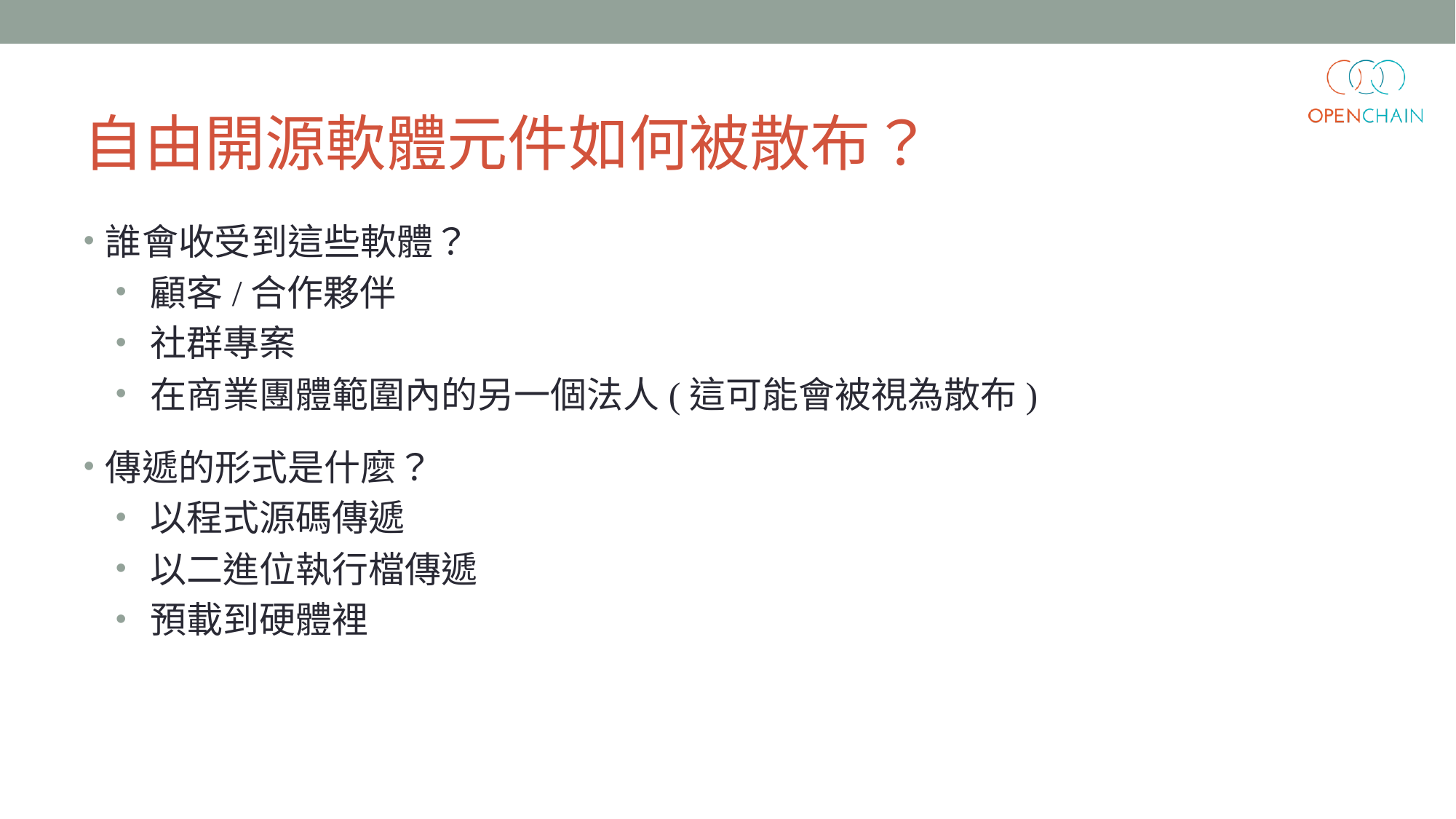

# 自由開源軟體元件如何被散布？
誰會收受到這些軟體？
顧客/合作夥伴
社群專案
在商業團體範圍內的另一個法人(這可能會被視為散布)
傳遞的形式是什麼？
以程式源碼傳遞
以二進位執行檔傳遞
預載到硬體裡